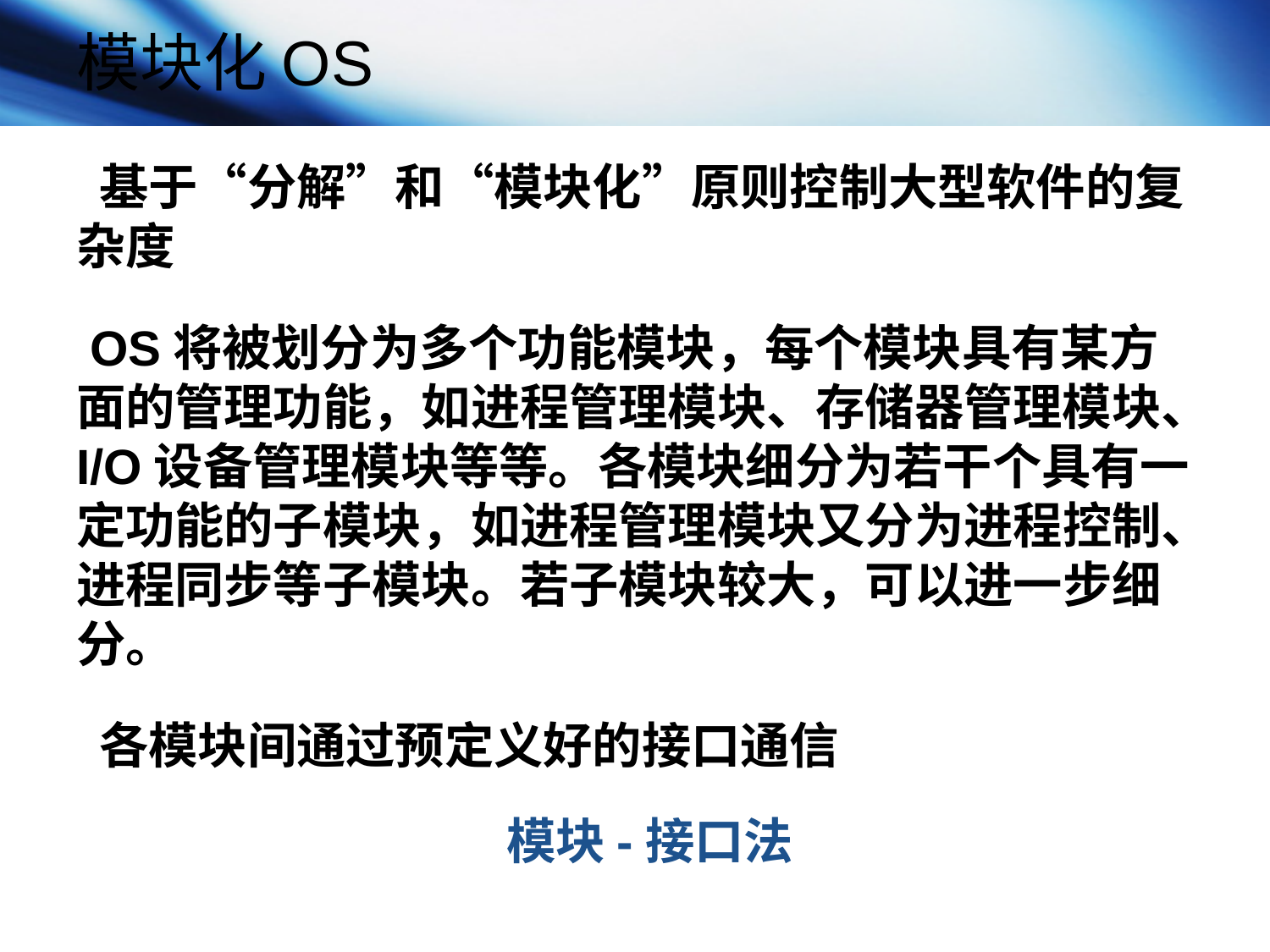

模块化OS
 基于“分解”和“模块化”原则控制大型软件的复杂度
 OS将被划分为多个功能模块，每个模块具有某方面的管理功能，如进程管理模块、存储器管理模块、I/O设备管理模块等等。各模块细分为若干个具有一定功能的子模块，如进程管理模块又分为进程控制、进程同步等子模块。若子模块较大，可以进一步细分。
 各模块间通过预定义好的接口通信
模块-接口法